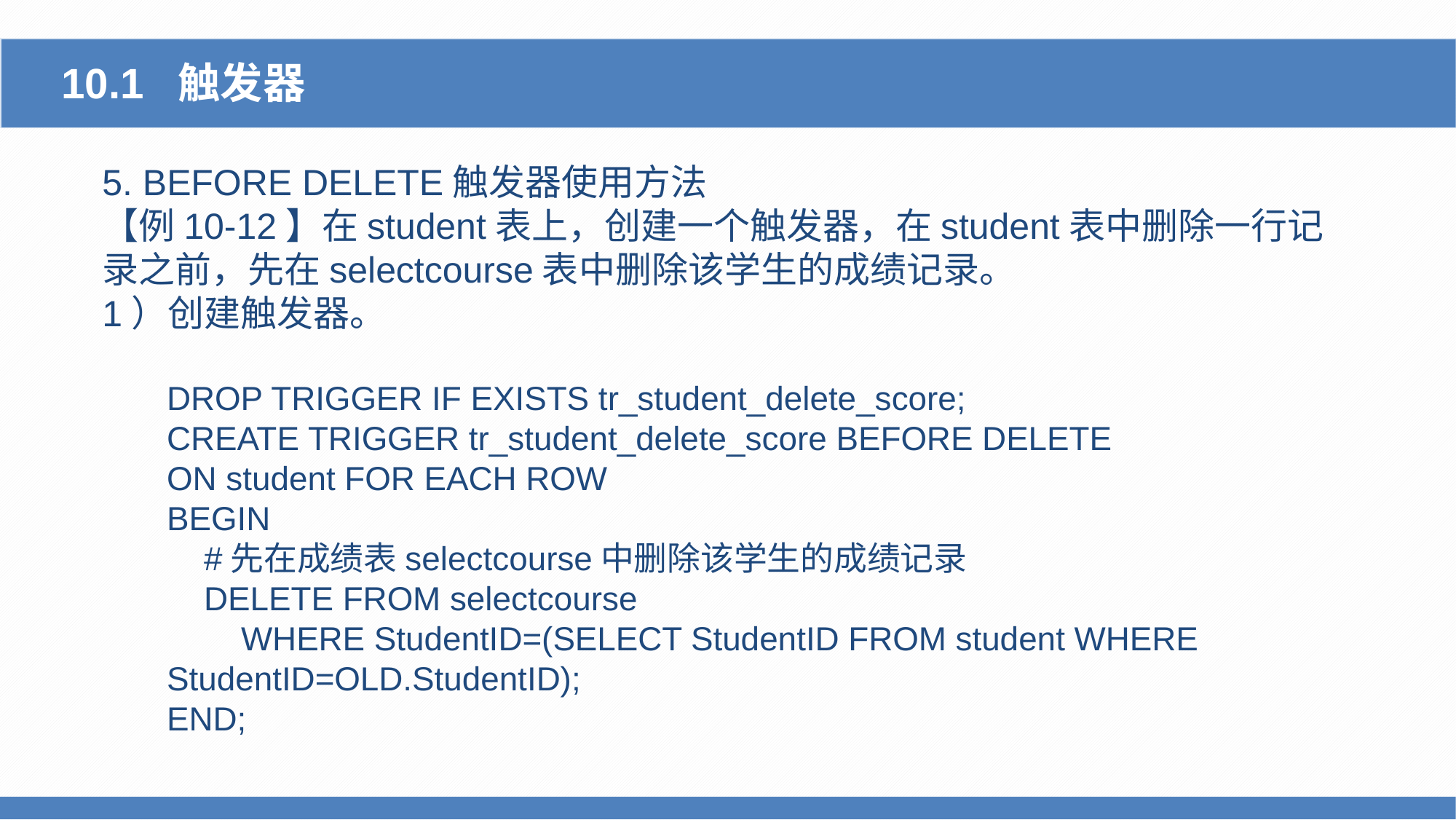

10.1  触发器
5. BEFORE DELETE触发器使用方法
【例10-12】在student表上，创建一个触发器，在student表中删除一行记录之前，先在selectcourse表中删除该学生的成绩记录。
1）创建触发器。

DROP TRIGGER IF EXISTS tr_student_delete_score;
CREATE TRIGGER tr_student_delete_score BEFORE DELETE
ON student FOR EACH ROW
BEGIN
    #先在成绩表selectcourse中删除该学生的成绩记录
    DELETE FROM selectcourse
        WHERE StudentID=(SELECT StudentID FROM student WHERE StudentID=OLD.StudentID);
END;